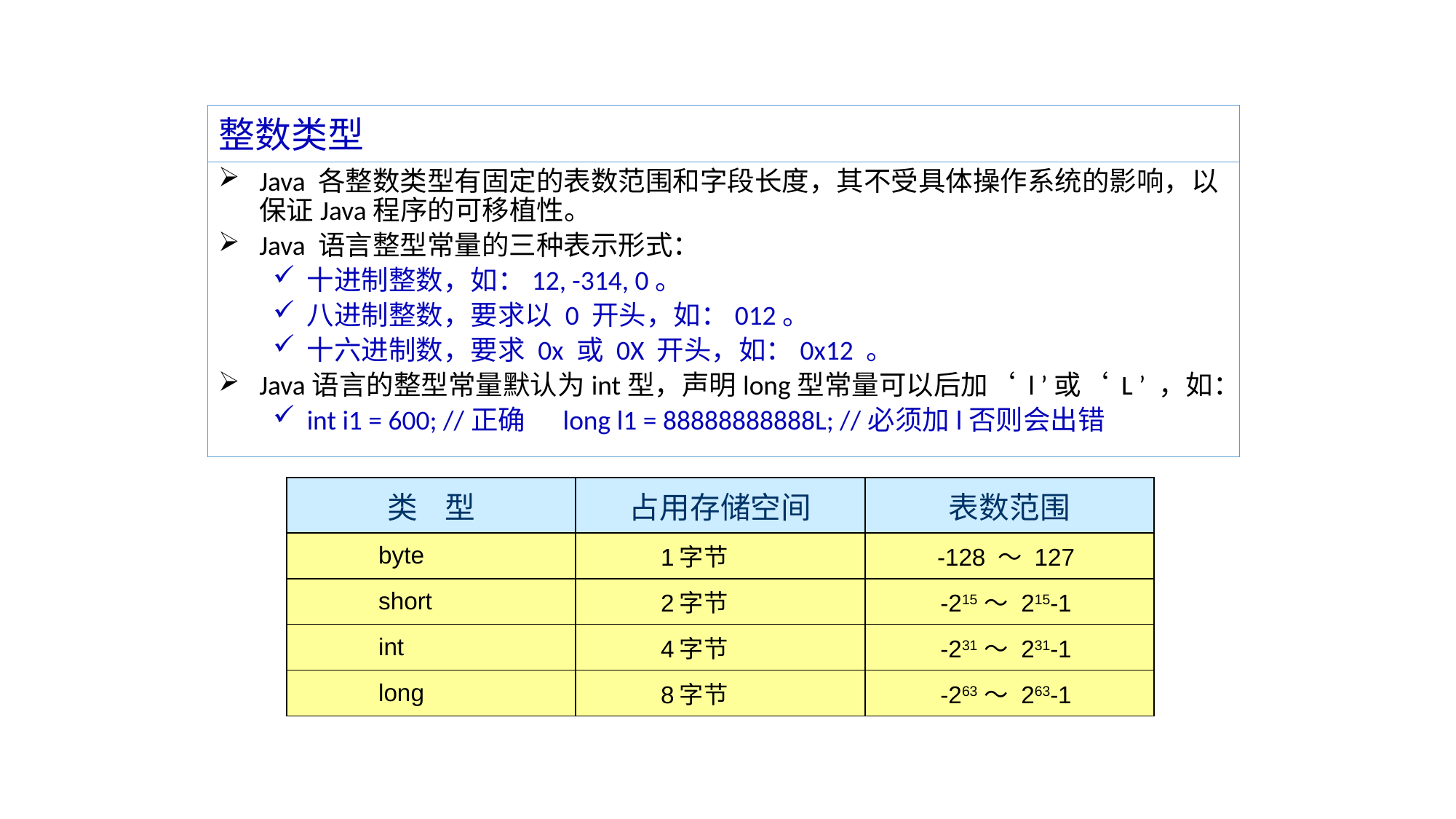

整数类型
Java 各整数类型有固定的表数范围和字段长度，其不受具体操作系统的影响，以保证Java程序的可移植性。
Java 语言整型常量的三种表示形式：
十进制整数，如：12, -314, 0。
八进制整数，要求以 0 开头，如：012。
十六进制数，要求 0x 或 0X 开头，如：0x12 。
Java语言的整型常量默认为int型，声明long型常量可以后加‘ l ’或‘ L ’ ，如：
int i1 = 600; //正确     long l1 = 88888888888L; //必须加l否则会出错
| 类 型 | 占用存储空间 | 表数范围 |
| --- | --- | --- |
| byte | 1字节 | -128 ～ 127 |
| short | 2字节 | -215 ～ 215-1 |
| int | 4字节 | -231 ～ 231-1 |
| long | 8字节 | -263 ～ 263-1 |